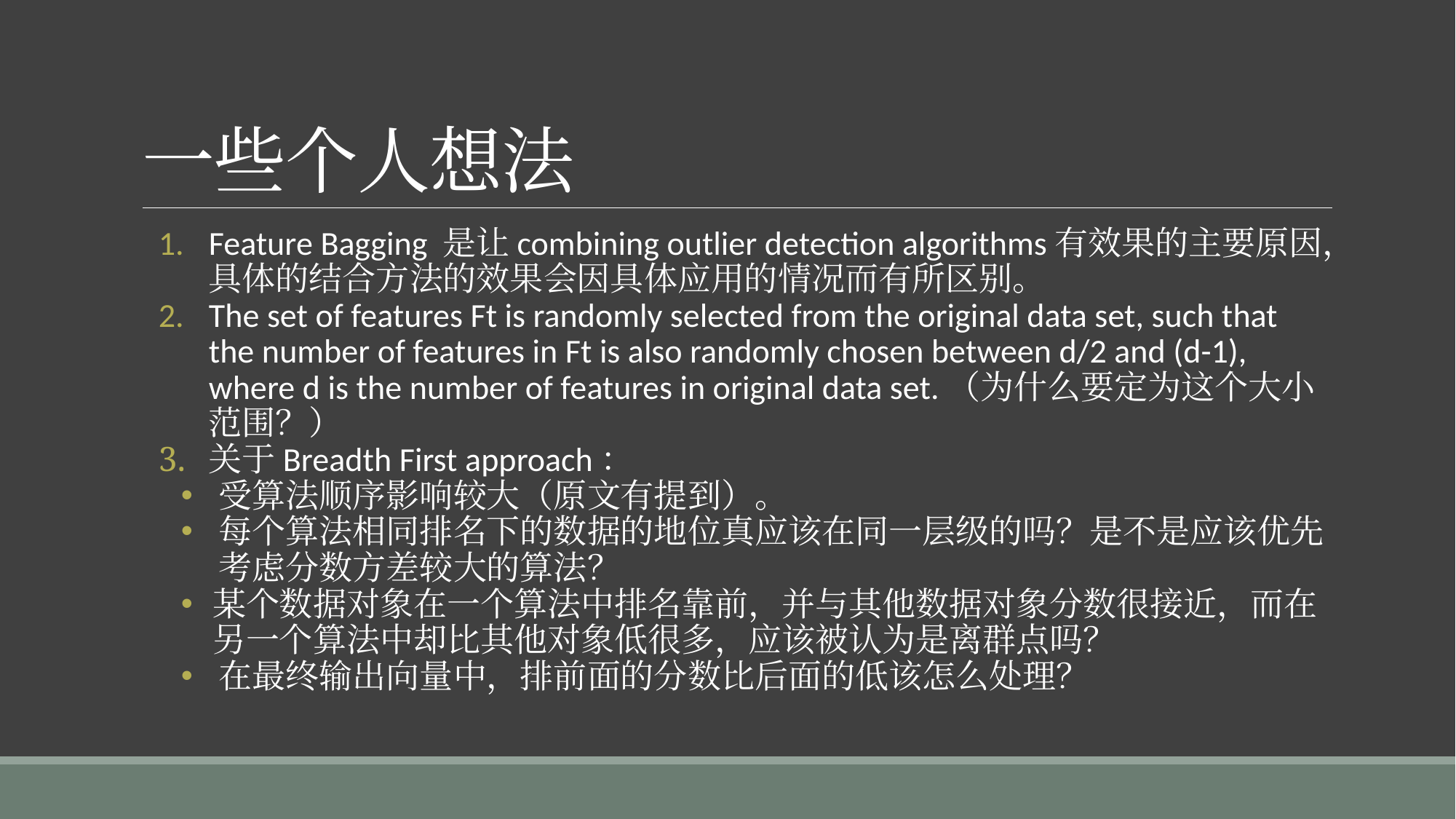

# 一些个人想法
Feature Bagging 是让combining outlier detection algorithms有效果的主要原因，具体的结合方法的效果会因具体应用的情况而有所区别。
The set of features Ft is randomly selected from the original data set, such that the number of features in Ft is also randomly chosen between d/2 and (d-1), where d is the number of features in original data set.（为什么要定为这个大小范围？）
关于Breadth First approach：
受算法顺序影响较大（原文有提到）。
每个算法相同排名下的数据的地位真应该在同一层级的吗？是不是应该优先考虑分数方差较大的算法？
某个数据对象在一个算法中排名靠前，并与其他数据对象分数很接近，而在另一个算法中却比其他对象低很多，应该被认为是离群点吗？
在最终输出向量中，排前面的分数比后面的低该怎么处理？